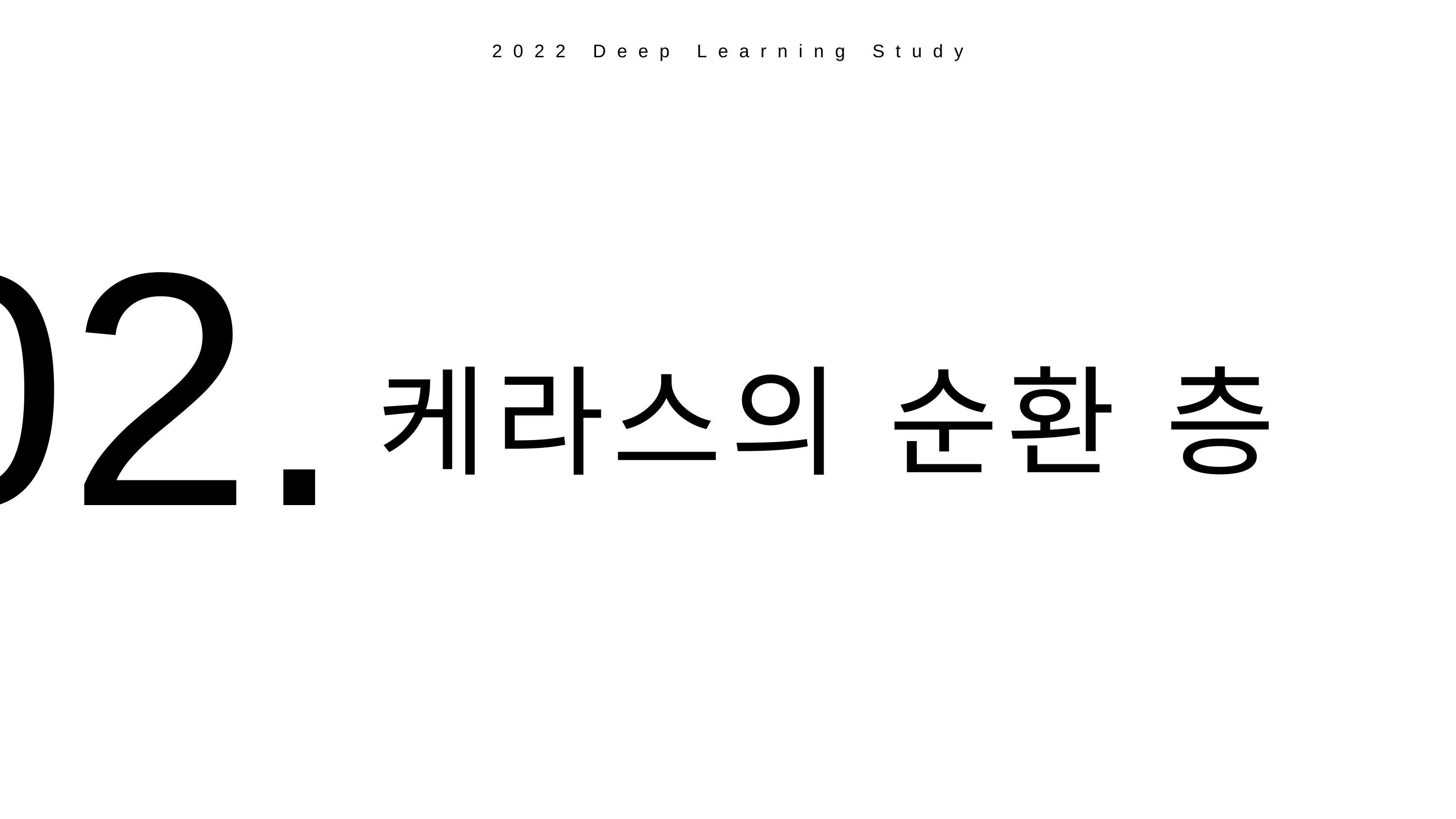

2022 Deep Learning Study
02.
케라스의 순환 층